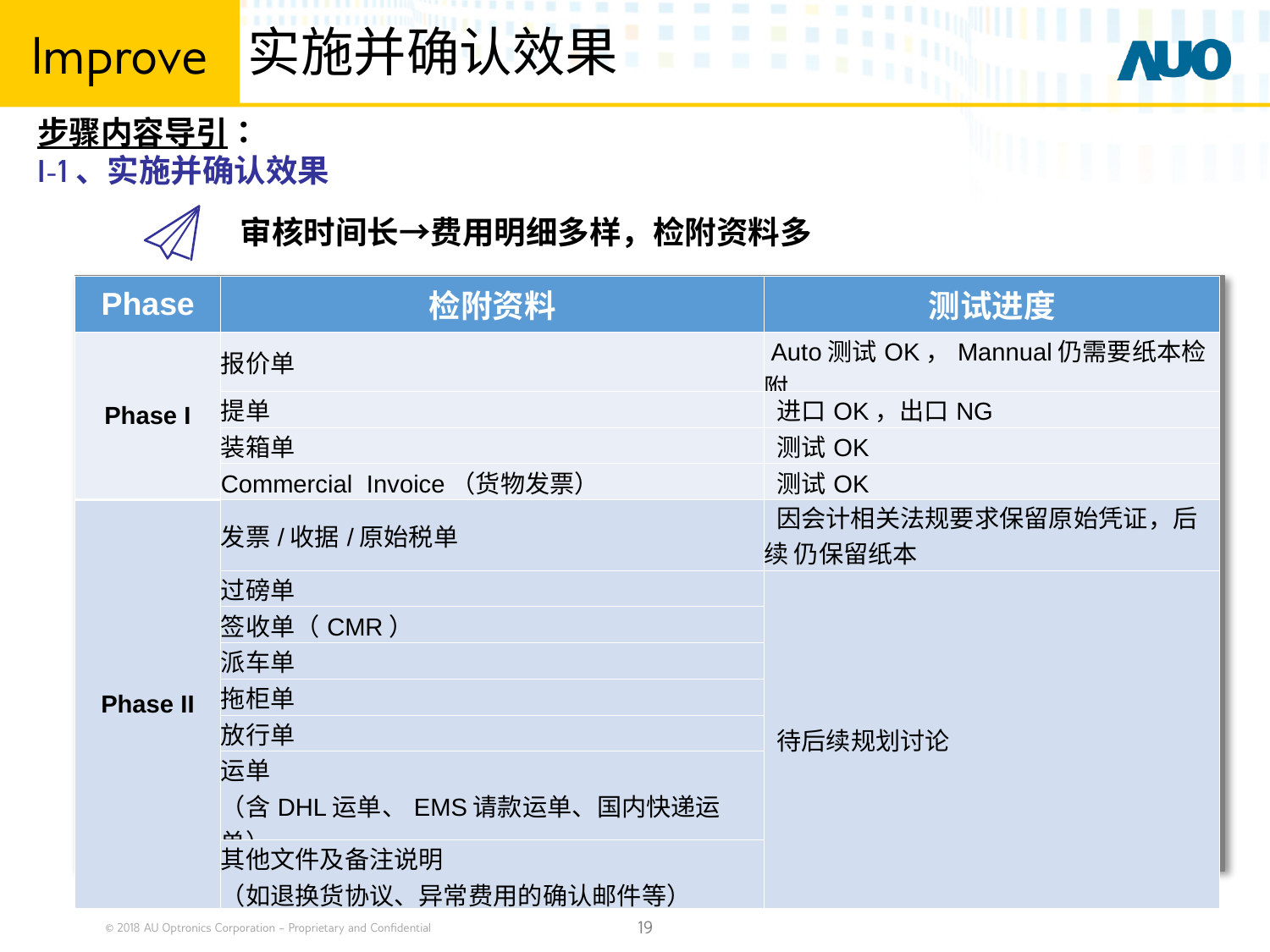

Improve
# 实施并确认效果
步骤内容导引：
I-1、实施并确认效果
审核时间长→费用明细多样，检附资料多

| Phase | 检附资料 | 测试进度 |
| --- | --- | --- |
| Phase I | 报价单 | Auto测试OK，Mannual仍需要纸本检附 |
|  | 提单 | 进口OK，出口NG |
|  | 装箱单 | 测试OK |
|  | Commercial Invoice（货物发票） | 测试OK |
| Phase II | 发票/收据/原始税单 | 因会计相关法规要求保留原始凭证，后续 仍保留纸本 |
|  | 过磅单 | 待后续规划讨论 |
|  | 签收单（CMR） |  |
|  | 派车单 |  |
|  | 拖柜单 |  |
|  | 放行单 |  |
|  | 运单 （含DHL运单、EMS请款运单、国内快递运单） |  |
|  | 其他文件及备注说明 （如退换货协议、异常费用的确认邮件等） |  |